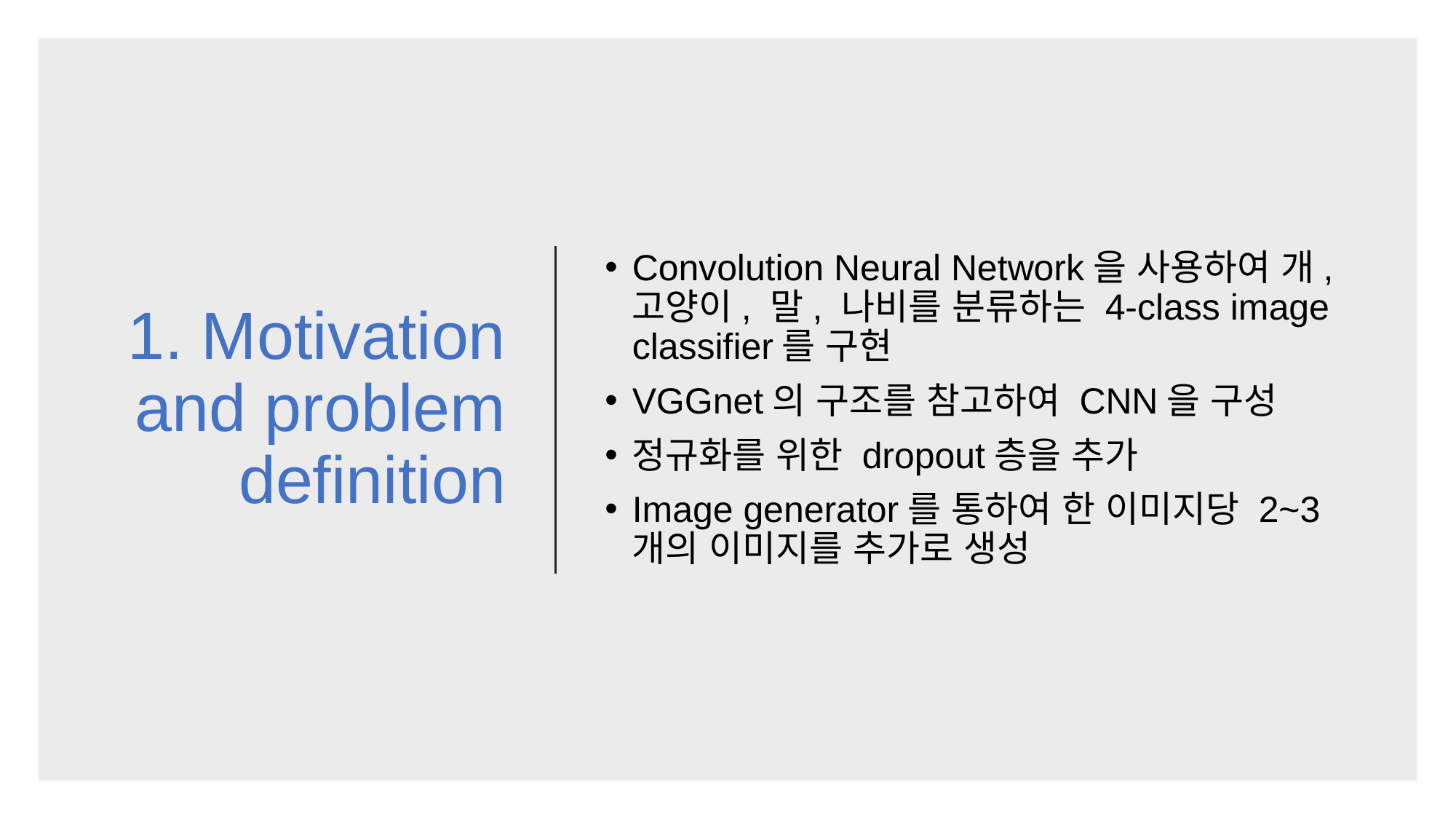

# 1. Motivation and problem definition
Convolution Neural Network을 사용하여 개, 고양이, 말, 나비를 분류하는 4-class image classifier를 구현
VGGnet의 구조를 참고하여 CNN을 구성
정규화를 위한 dropout층을 추가
Image generator를 통하여 한 이미지당 2~3개의 이미지를 추가로 생성